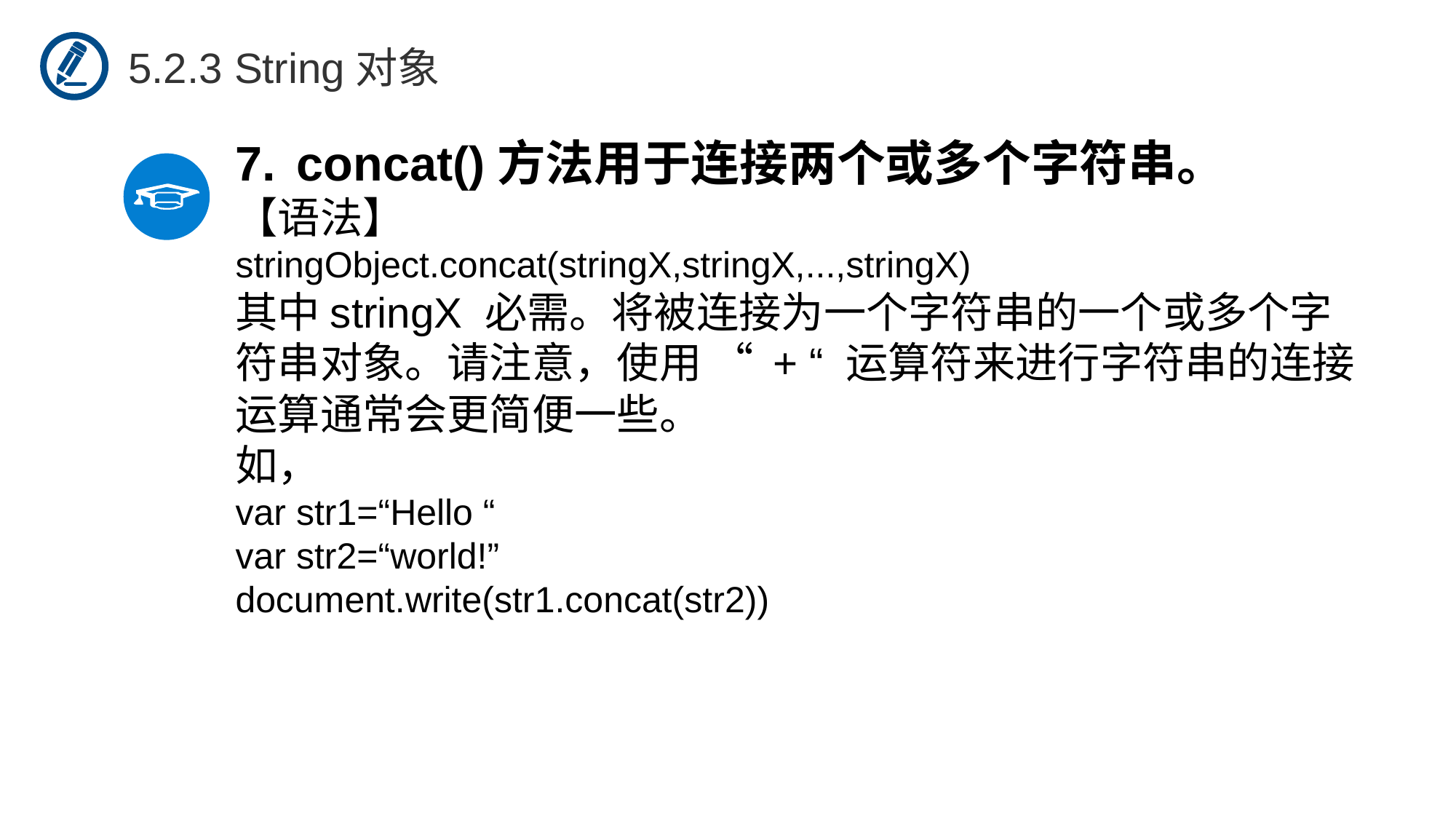

5.2.3 String对象
concat()方法用于连接两个或多个字符串。
【语法】
stringObject.concat(stringX,stringX,...,stringX)
其中stringX 必需。将被连接为一个字符串的一个或多个字符串对象。请注意，使用 “ + “ 运算符来进行字符串的连接运算通常会更简便一些。
如，
var str1=“Hello “
var str2=“world!”
document.write(str1.concat(str2))